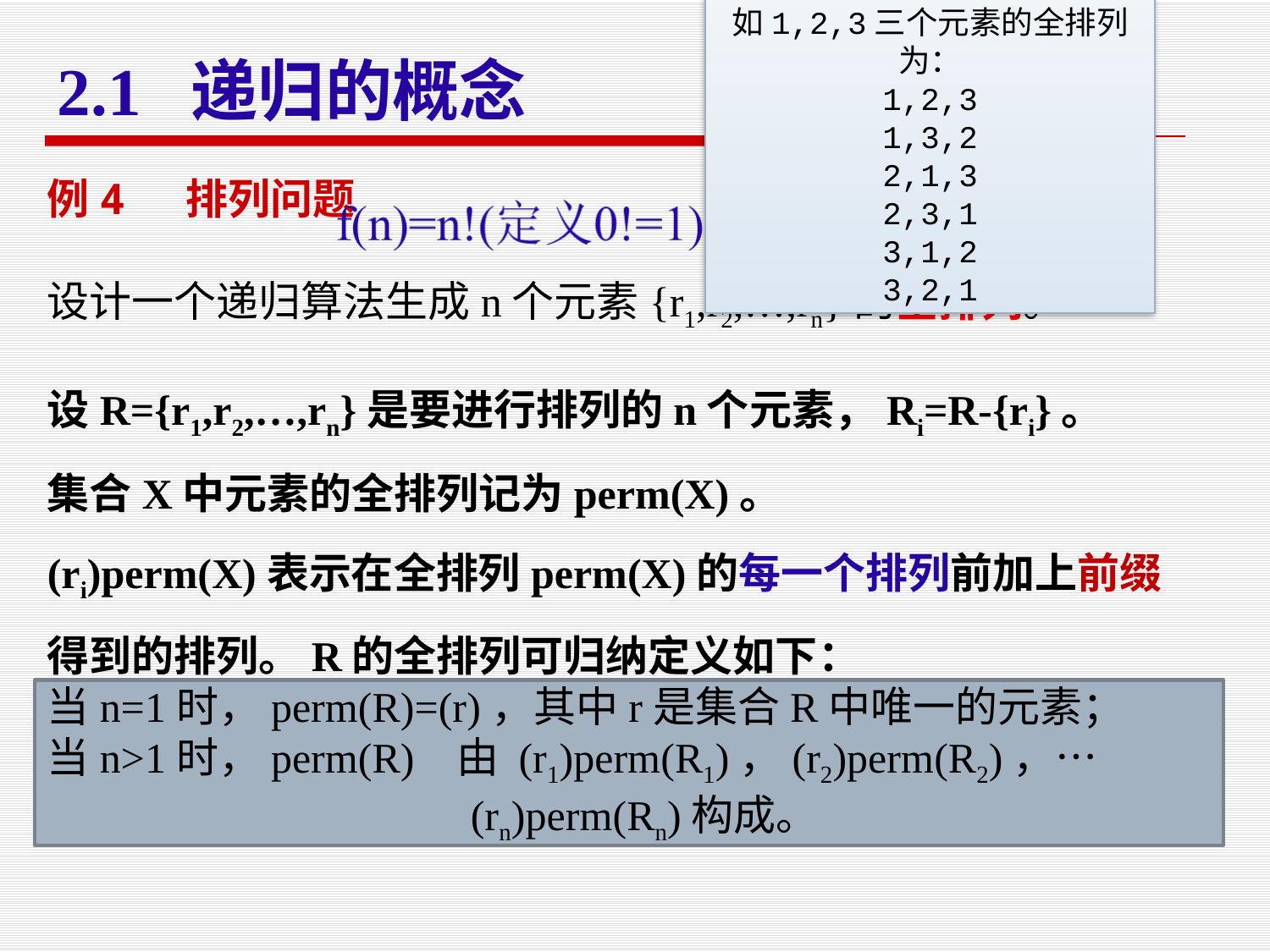

如1,2,3三个元素的全排列为：
1,2,3
1,3,2
2,1,3
2,3,1
3,1,2
3,2,1
2.1  递归的概念
例4  排列问题

设计一个递归算法生成n个元素{r1,r2,…,rn}的全排列。

设R={r1,r2,…,rn}是要进行排列的n个元素，Ri=R-{ri}。
集合X中元素的全排列记为perm(X)。
(ri)perm(X)表示在全排列perm(X)的每一个排列前加上前缀得到的排列。R的全排列可归纳定义如下：
当n=1时，perm(R)=(r)，其中r是集合R中唯一的元素；
当n>1时，perm(R)   由 (r1)perm(R1)，(r2)perm(R2)，…
                                        (rn)perm(Rn)构成。